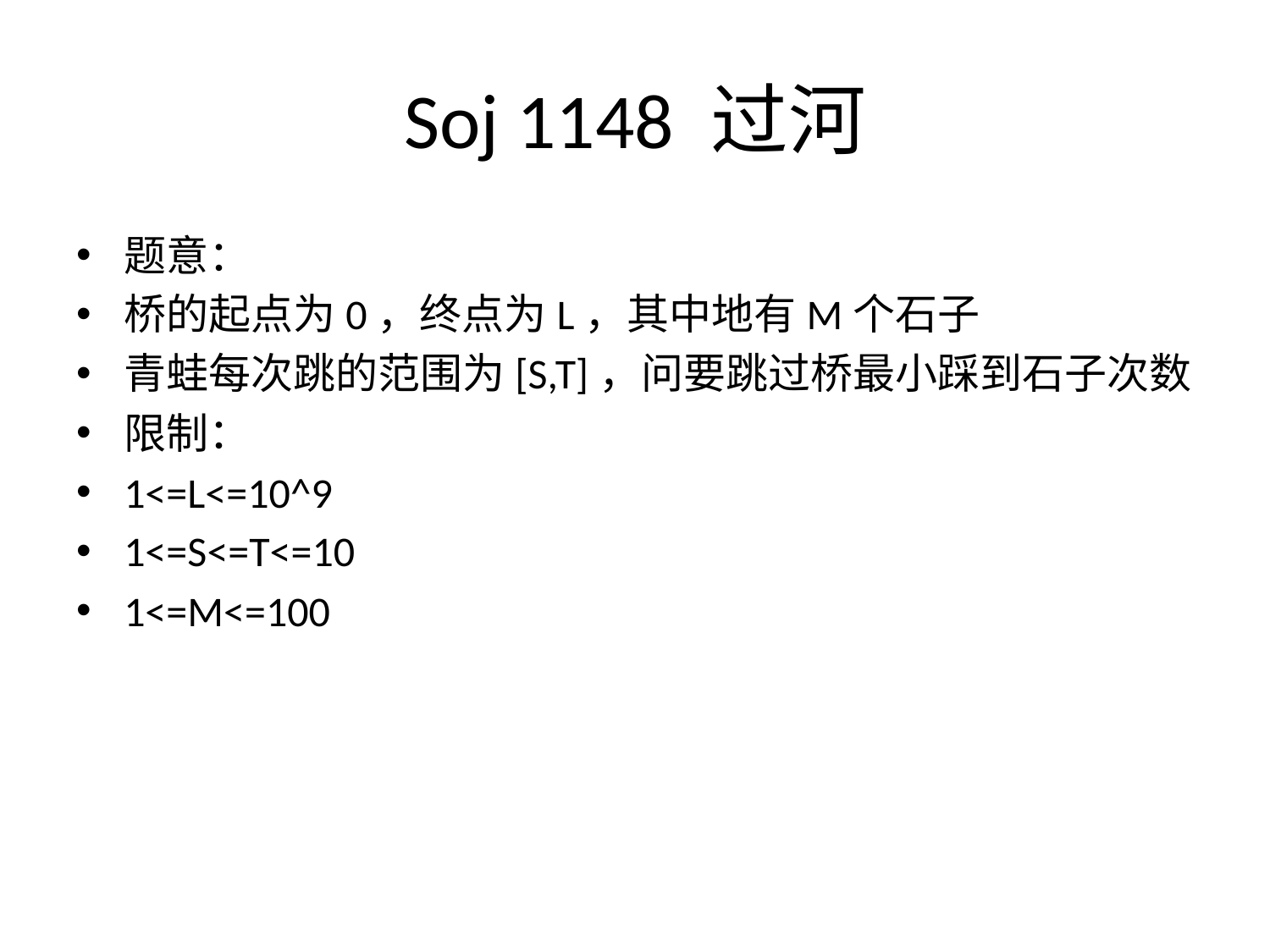

# Soj 1148 过河
题意：
桥的起点为0，终点为L，其中地有M个石子
青蛙每次跳的范围为[S,T]，问要跳过桥最小踩到石子次数
限制：
1<=L<=10^9
1<=S<=T<=10
1<=M<=100